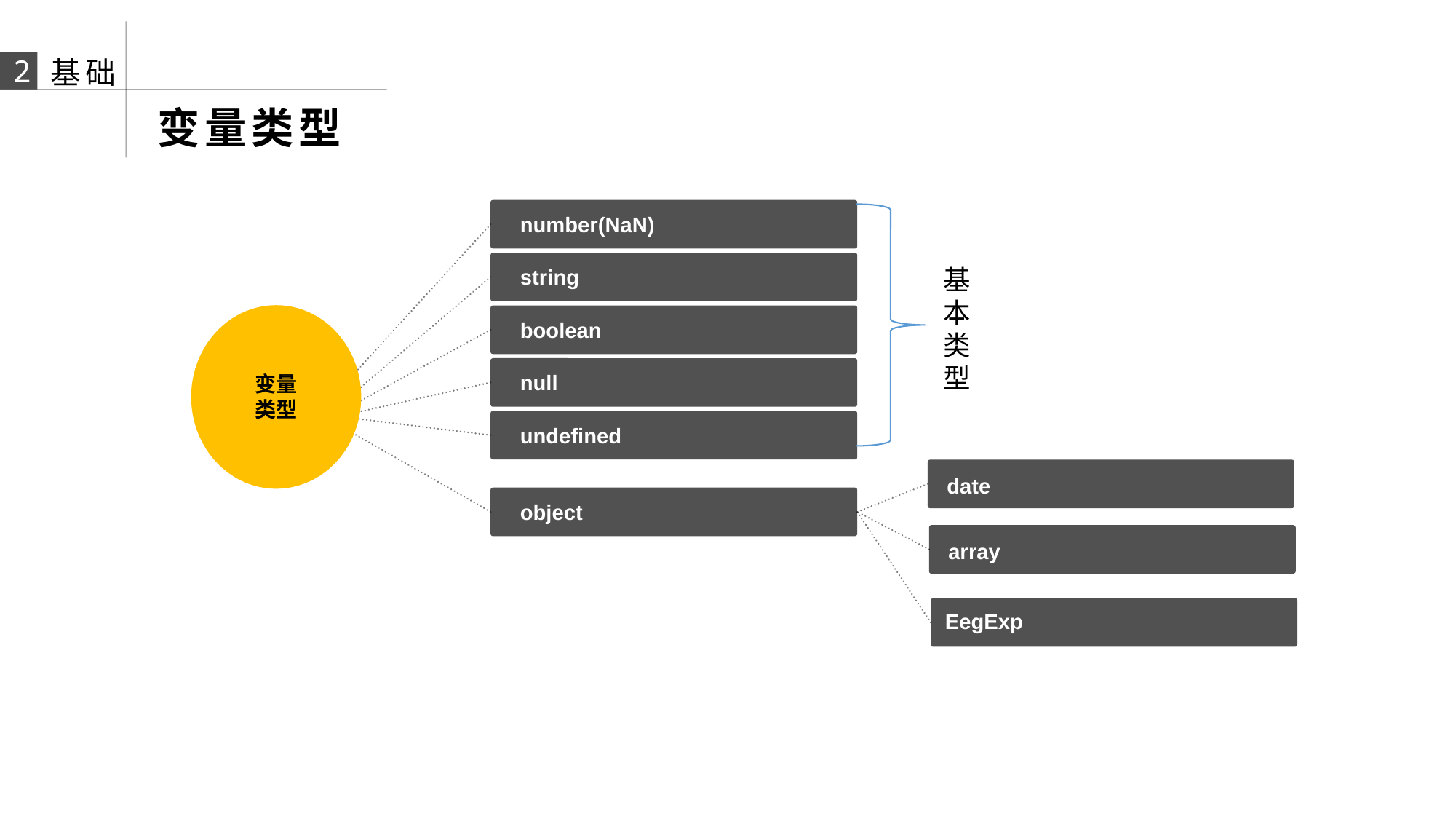

2
基础

变量类型

number(NaN)

string

变量
类型

boolean

null

undefined

object
文字

基本类型

date

array

EegExp
function